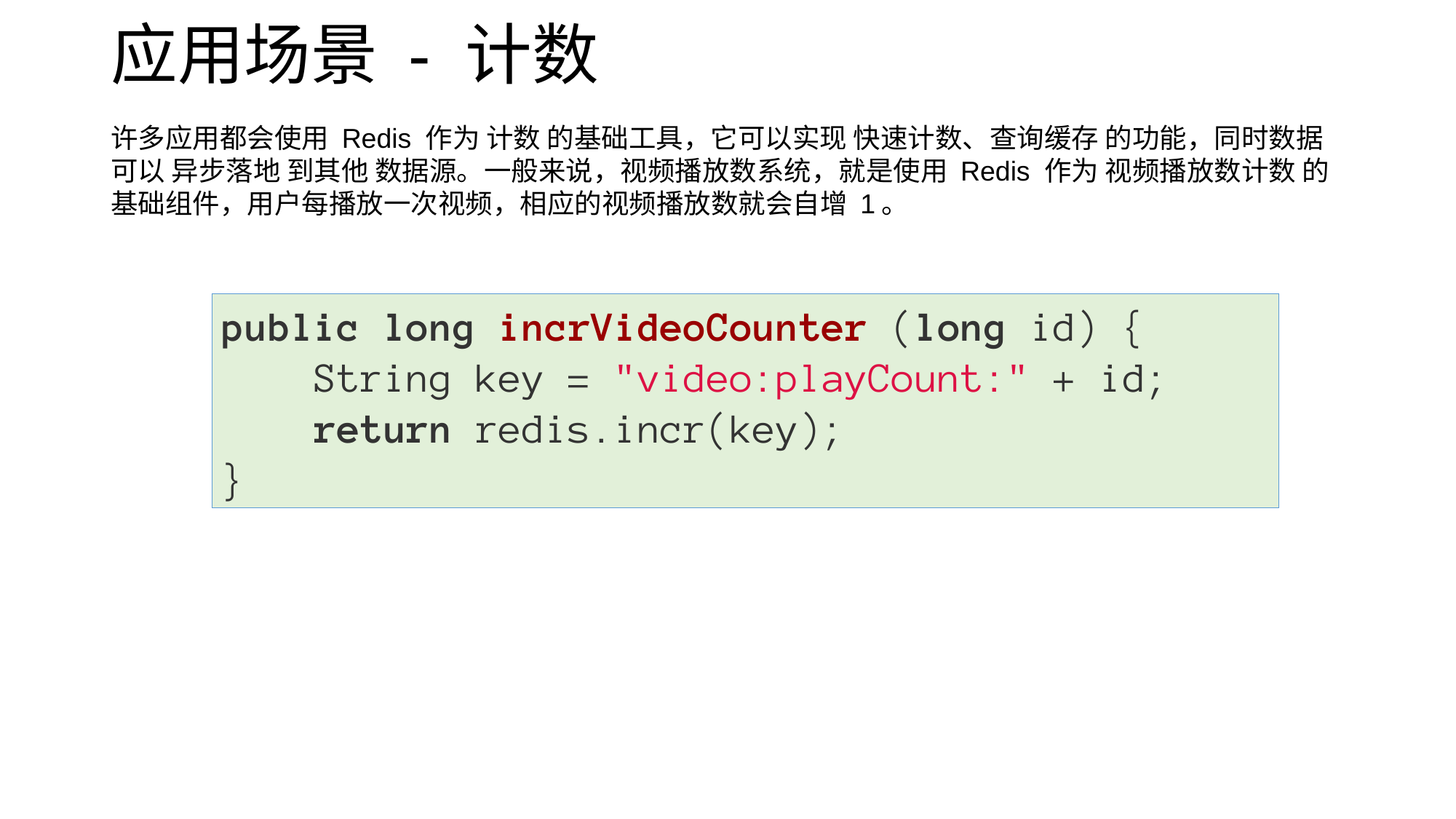

# 应用场景 - 计数
许多应用都会使用 Redis 作为 计数 的基础工具，它可以实现 快速计数、查询缓存 的功能，同时数据可以 异步落地 到其他 数据源。一般来说，视频播放数系统，就是使用 Redis 作为 视频播放数计数 的基础组件，用户每播放一次视频，相应的视频播放数就会自增 1。
public long incrVideoCounter (long id) {
    String key = "video:playCount:" + id;
    return redis.incr(key);
}